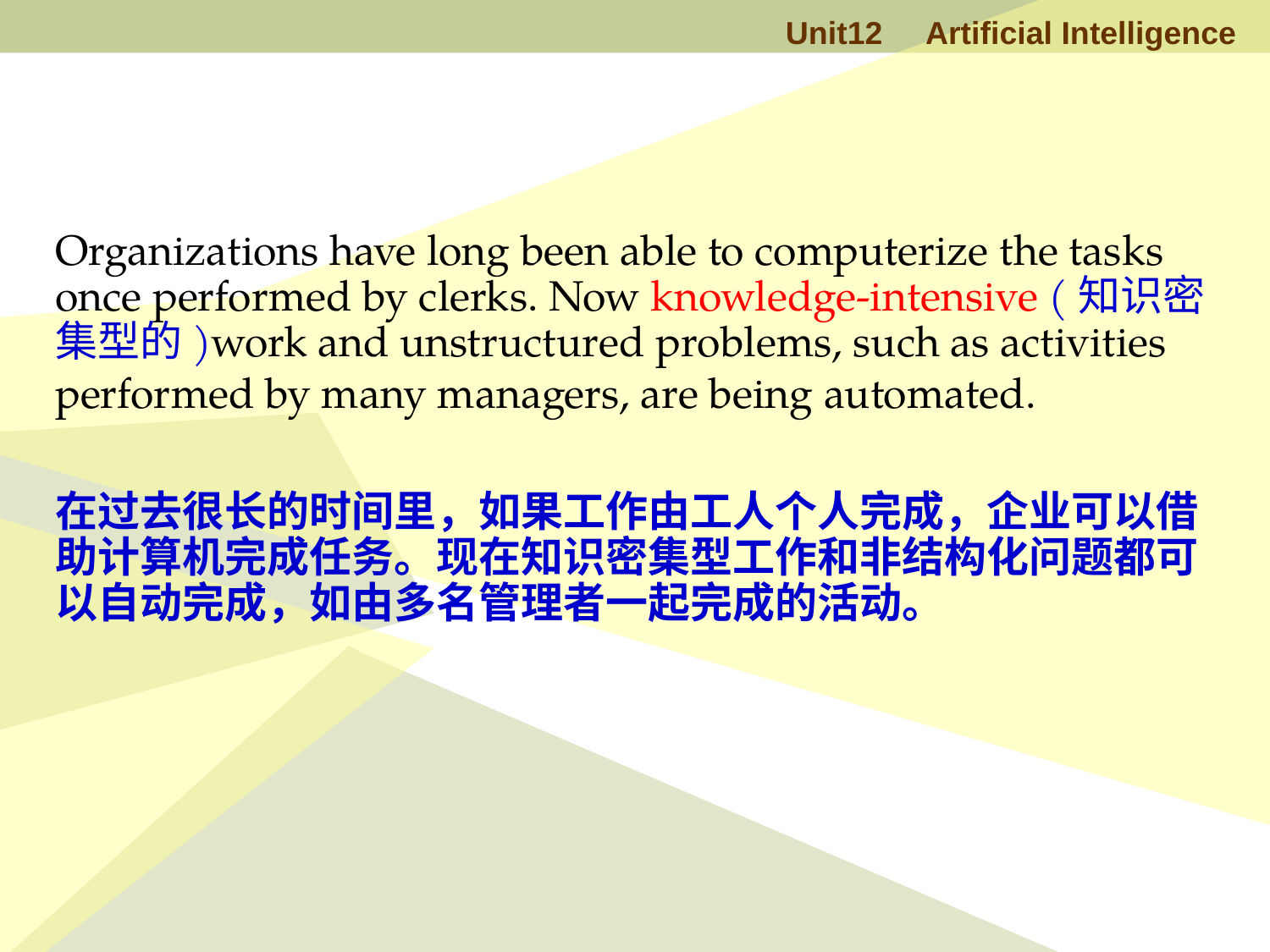

Organizations have long been able to computerize the tasks once performed by clerks. Now knowledge-intensive (知识密集型的)work and unstructured problems, such as activities performed by many managers, are being automated.

在过去很长的时间里，如果工作由工人个人完成，企业可以借助计算机完成任务。现在知识密集型工作和非结构化问题都可以自动完成，如由多名管理者一起完成的活动。